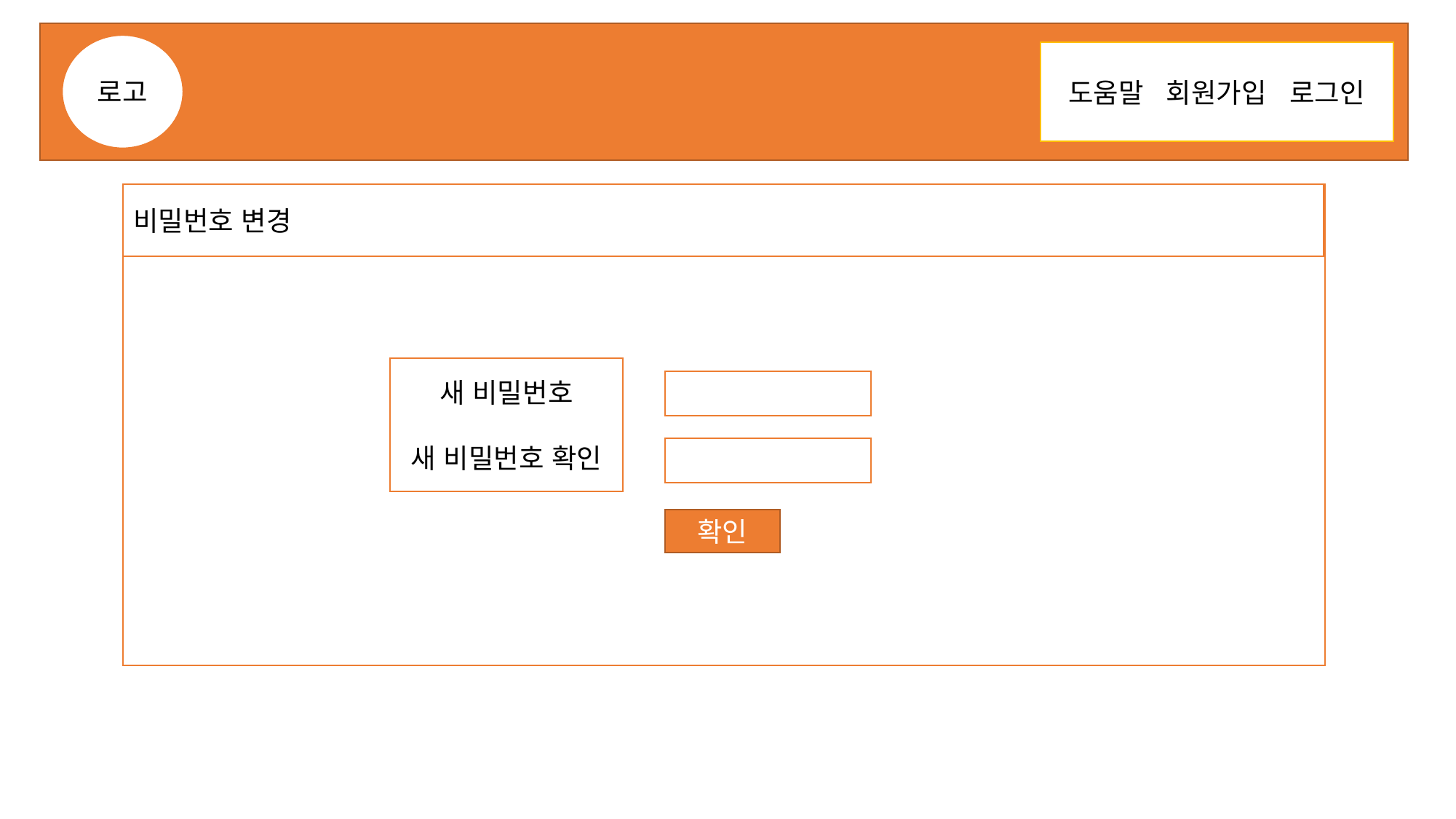

로고
도움말   회원가입   로그인
도움말
비밀번호 변경

새 비밀번호

새 비밀번호 확인

확인